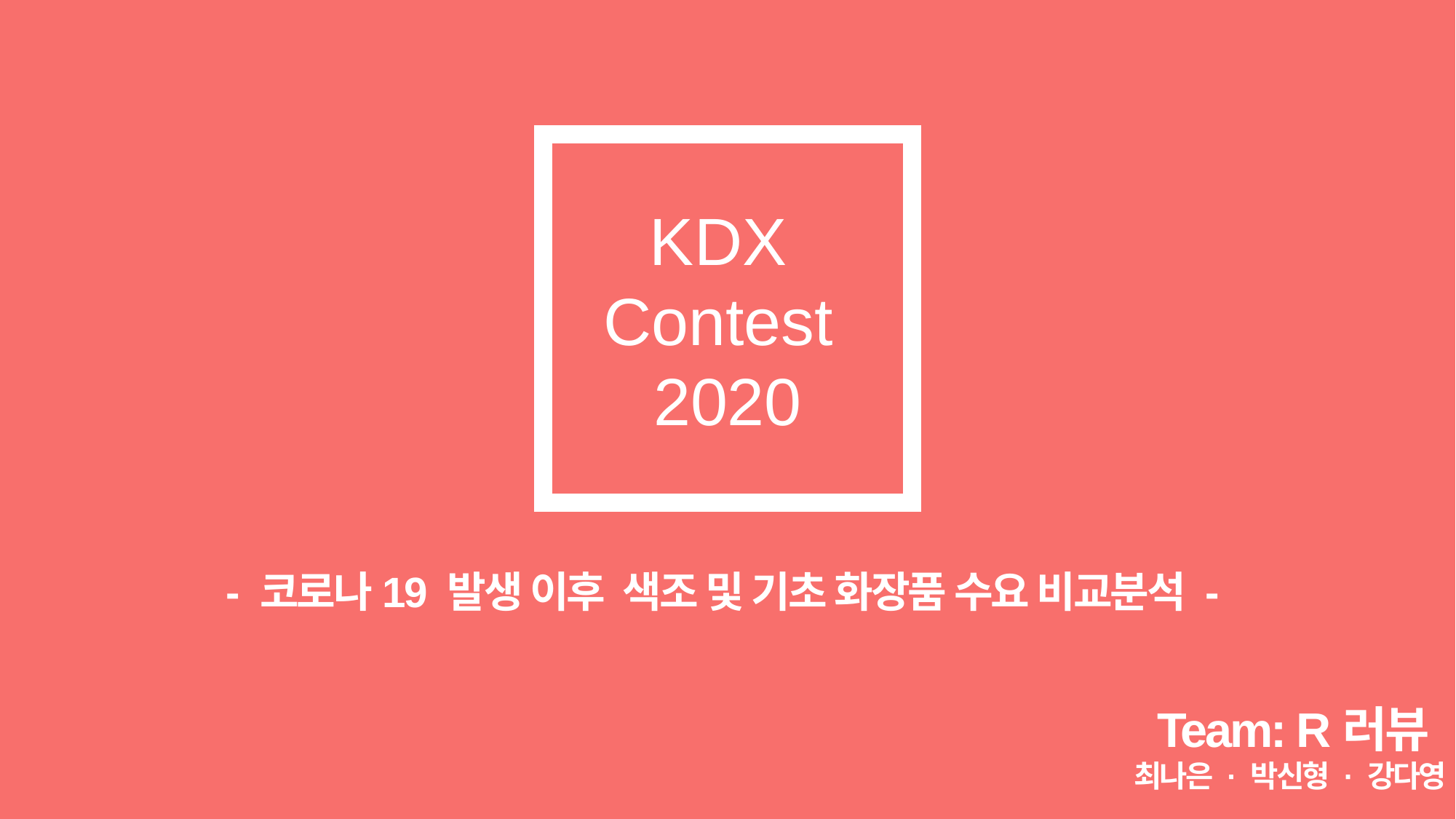

KDX
Contest
2020
- 코로나19 발생 이후  색조 및 기초 화장품 수요 비교분석 -
Team: R러뷰
최나은 · 박신형 · 강다영